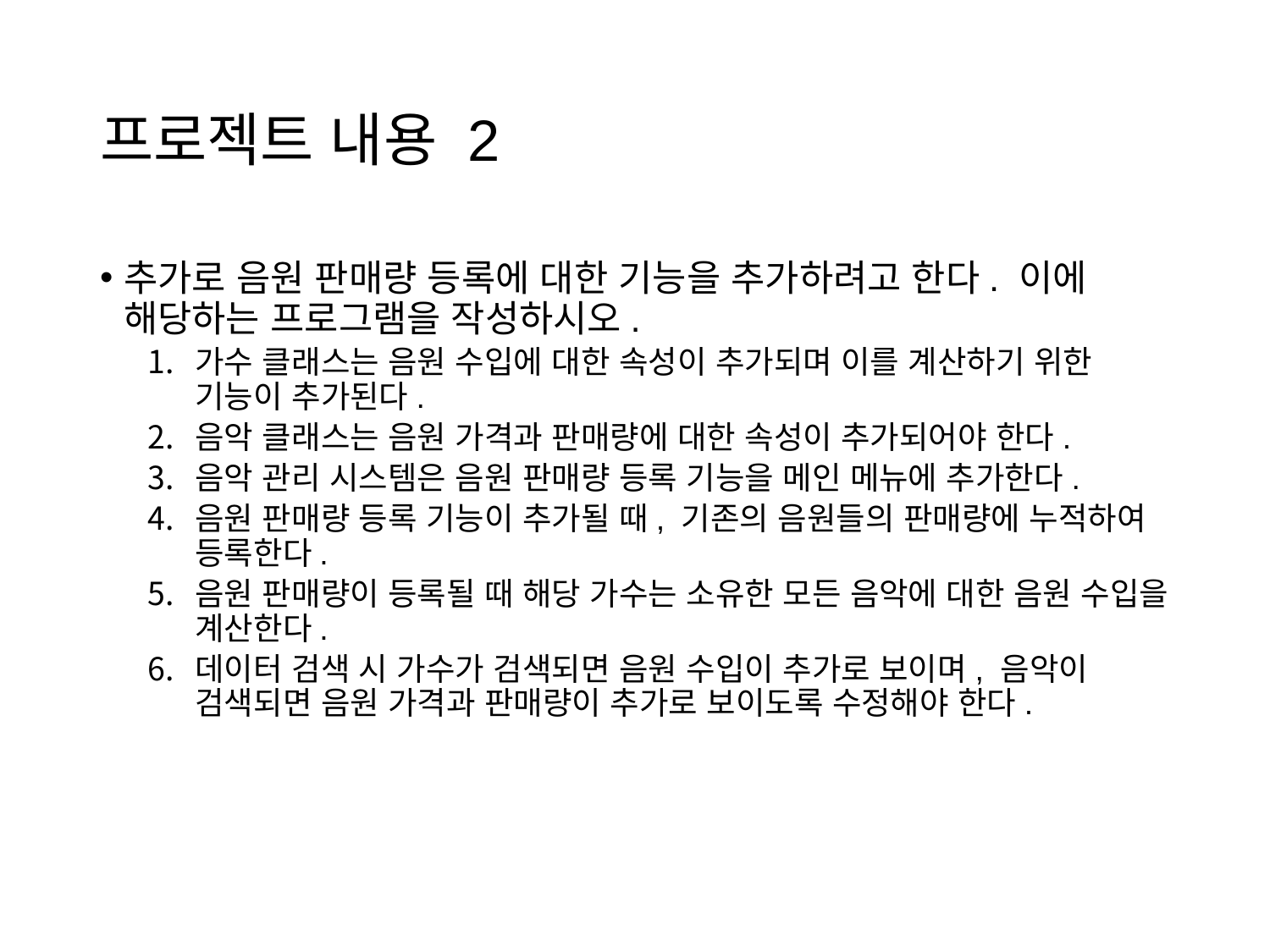

# 프로젝트 내용 2
추가로 음원 판매량 등록에 대한 기능을 추가하려고 한다. 이에 해당하는 프로그램을 작성하시오.
가수 클래스는 음원 수입에 대한 속성이 추가되며 이를 계산하기 위한 기능이 추가된다.
음악 클래스는 음원 가격과 판매량에 대한 속성이 추가되어야 한다.
음악 관리 시스템은 음원 판매량 등록 기능을 메인 메뉴에 추가한다.
음원 판매량 등록 기능이 추가될 때, 기존의 음원들의 판매량에 누적하여 등록한다.
음원 판매량이 등록될 때 해당 가수는 소유한 모든 음악에 대한 음원 수입을 계산한다.
데이터 검색 시 가수가 검색되면 음원 수입이 추가로 보이며, 음악이 검색되면 음원 가격과 판매량이 추가로 보이도록 수정해야 한다.